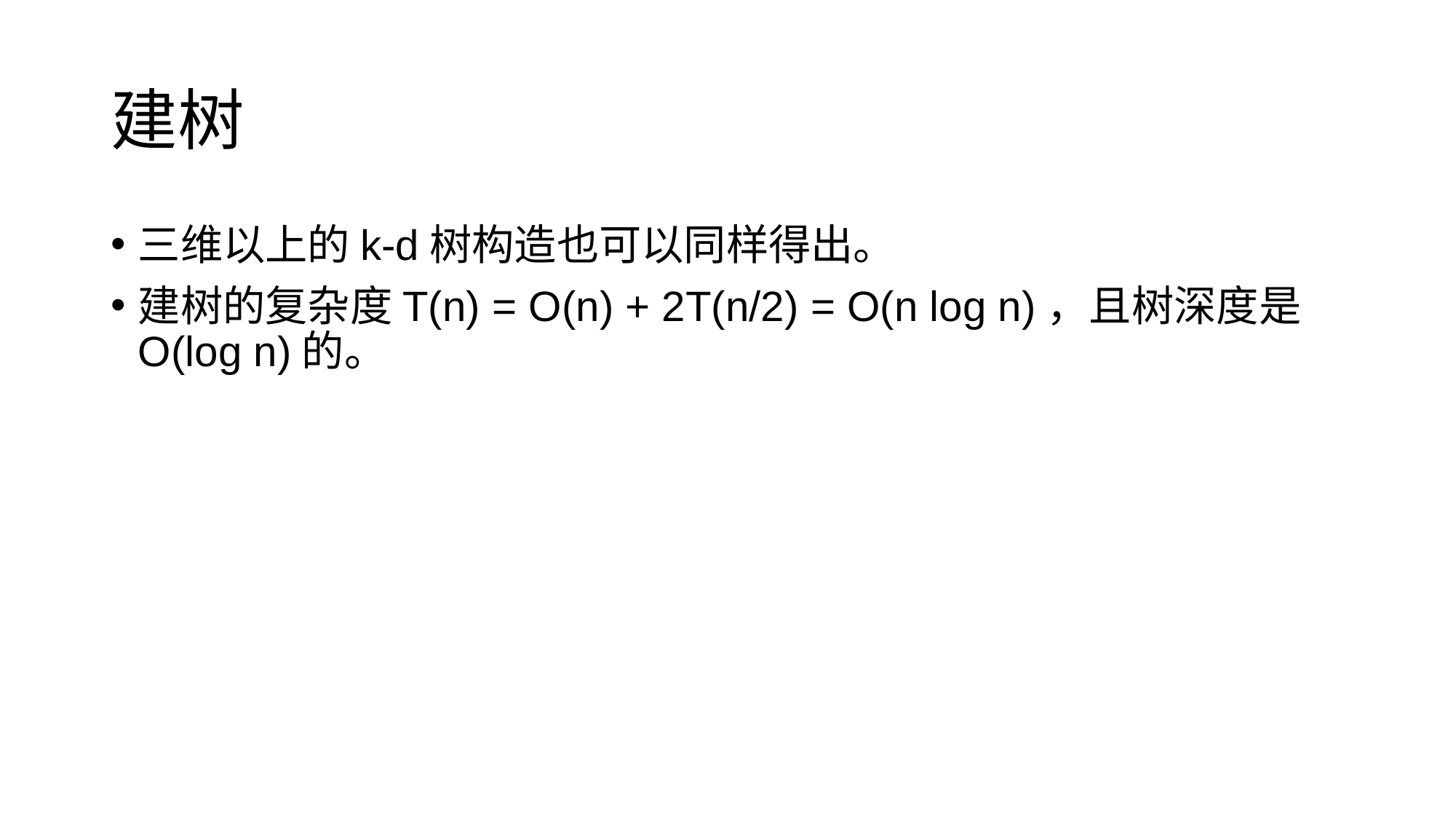

# 建树
三维以上的k-d树构造也可以同样得出。
建树的复杂度T(n) = O(n) + 2T(n/2) = O(n log n)，且树深度是O(log n)的。